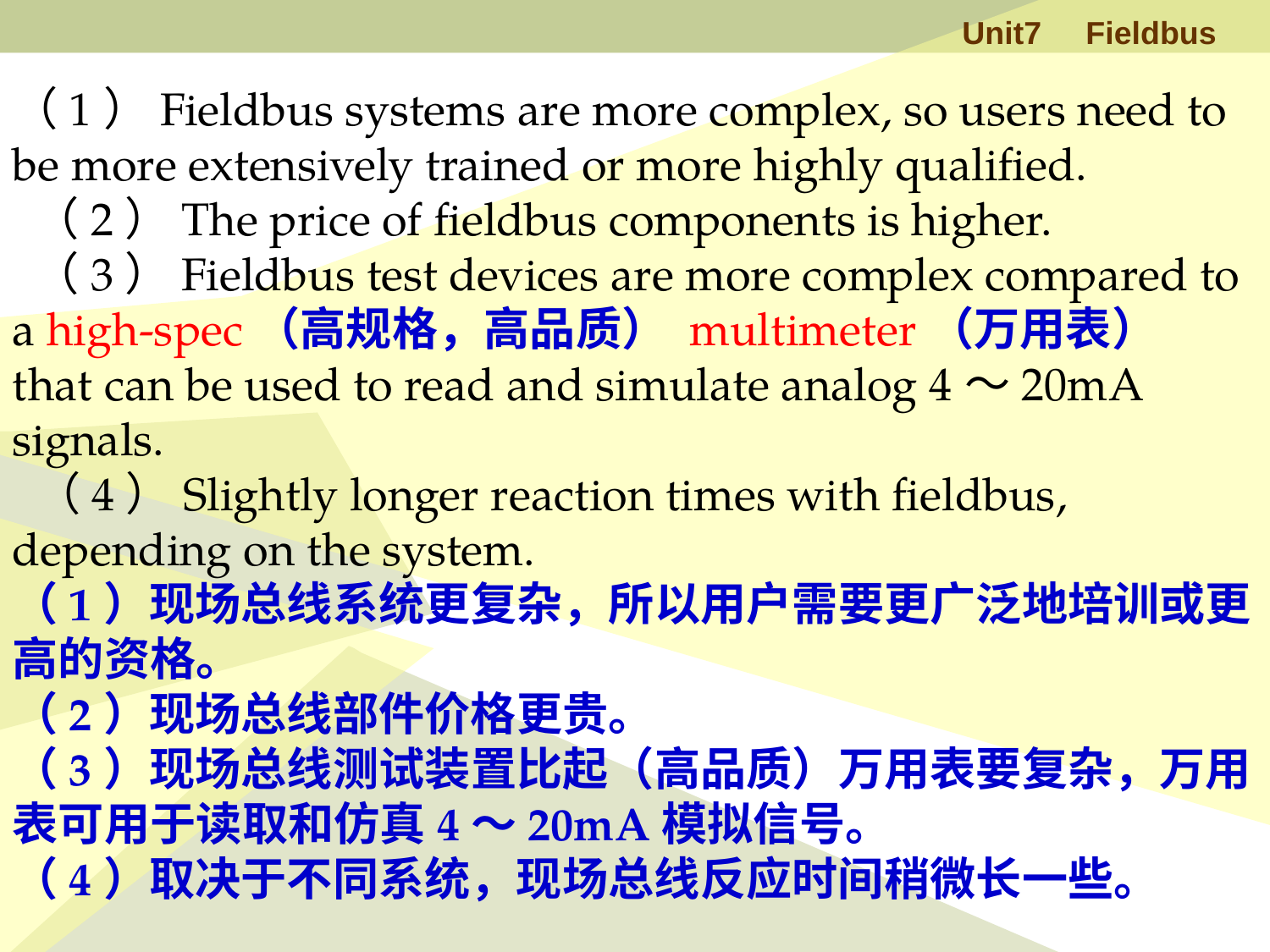

（1）Fieldbus systems are more complex, so users need to be more extensively trained or more highly qualified.
 （2）The price of fieldbus components is higher.
 （3）Fieldbus test devices are more complex compared to a high-spec（高规格，高品质） multimeter（万用表） that can be used to read and simulate analog 4～20mA signals.
 （4）Slightly longer reaction times with fieldbus, depending on the system.
（1）现场总线系统更复杂，所以用户需要更广泛地培训或更高的资格。
（2）现场总线部件价格更贵。
（3）现场总线测试装置比起（高品质）万用表要复杂，万用表可用于读取和仿真4～20mA模拟信号。
（4）取决于不同系统，现场总线反应时间稍微长一些。